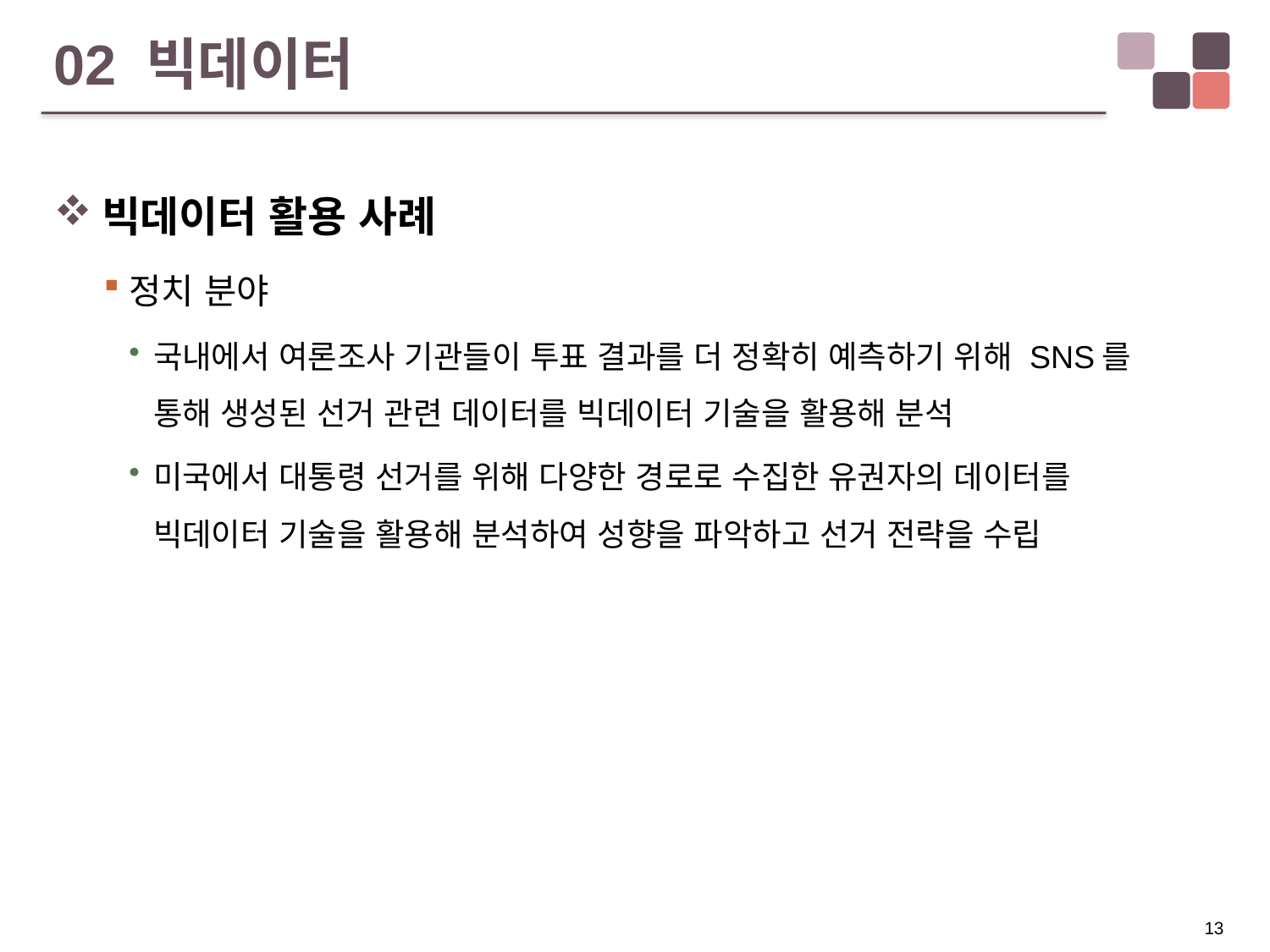

# 02 빅데이터
빅데이터 활용 사례
정치 분야
국내에서 여론조사 기관들이 투표 결과를 더 정확히 예측하기 위해 SNS를
통해 생성된 선거 관련 데이터를 빅데이터 기술을 활용해 분석
미국에서 대통령 선거를 위해 다양한 경로로 수집한 유권자의 데이터를
빅데이터 기술을 활용해 분석하여 성향을 파악하고 선거 전략을 수립